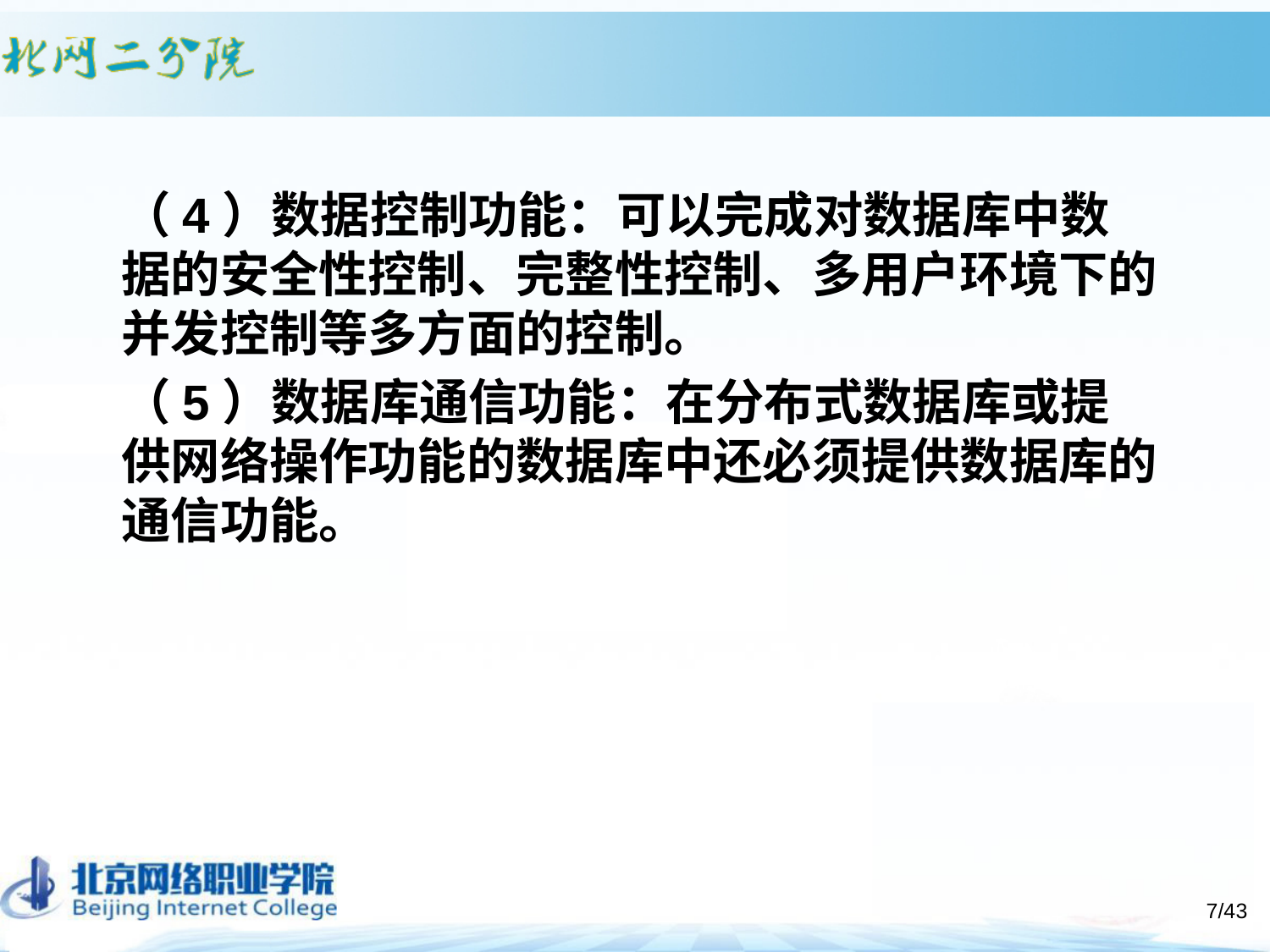

（4）数据控制功能：可以完成对数据库中数据的安全性控制、完整性控制、多用户环境下的并发控制等多方面的控制。
（5）数据库通信功能：在分布式数据库或提供网络操作功能的数据库中还必须提供数据库的通信功能。

7/43